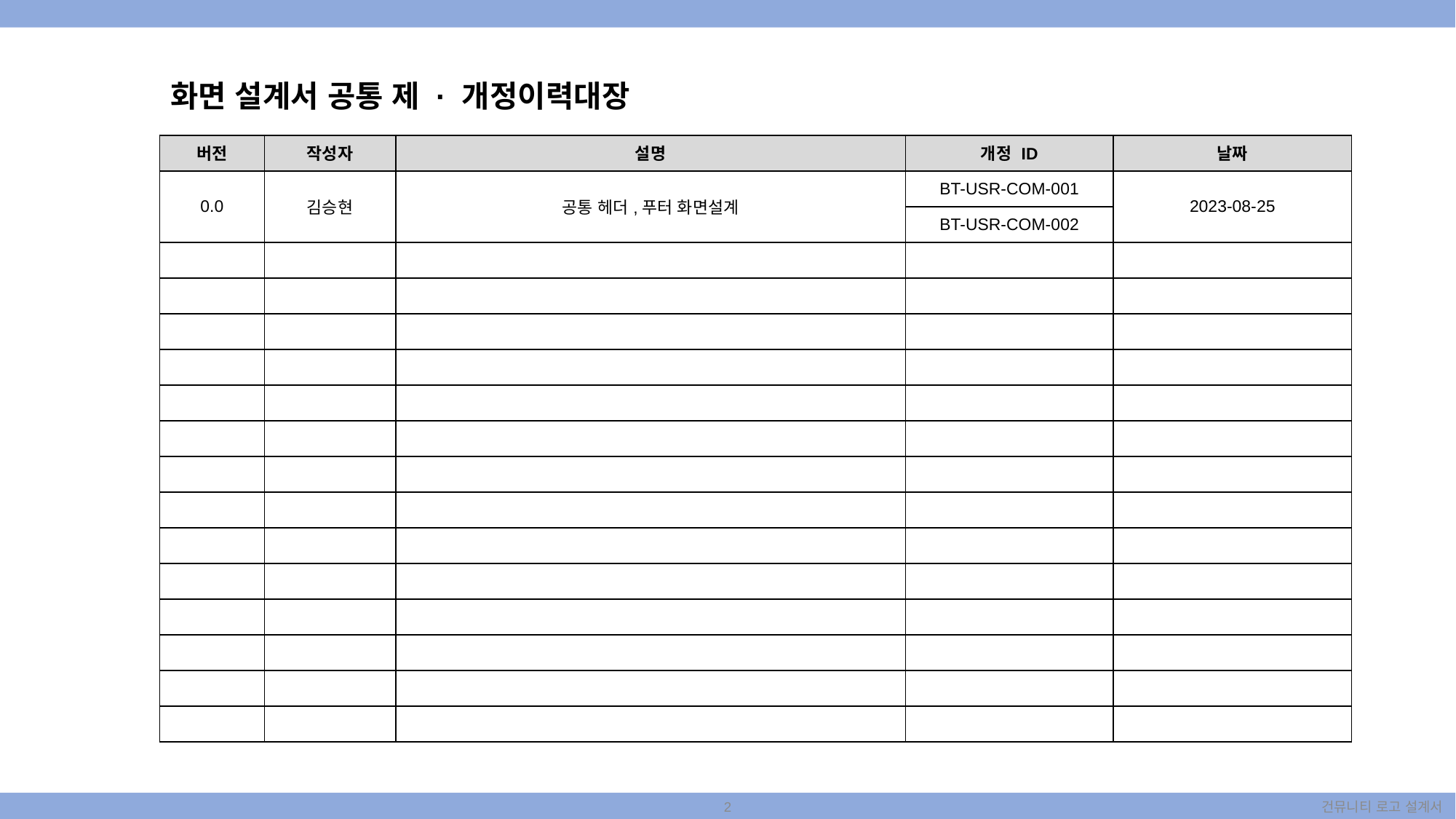

화면 설계서 공통 제 · 개정이력대장
| 버전 | 작성자 | 설명 | 개정 ID | 날짜 |
| --- | --- | --- | --- | --- |
| 0.0 | 김승현 | 공통 헤더,푸터 화면설계 | BT-USR-COM-001 | 2023-08-25 |
|  |  |  | BT-USR-COM-002 |  |
|  |  |  |  |  |
|  |  |  |  |  |
|  |  |  |  |  |
|  |  |  |  |  |
|  |  |  |  |  |
|  |  |  |  |  |
|  |  |  |  |  |
|  |  |  |  |  |
|  |  |  |  |  |
|  |  |  |  |  |
|  |  |  |  |  |
|  |  |  |  |  |
|  |  |  |  |  |
|  |  |  |  |  |
2
건뮤니티 로고 설계서